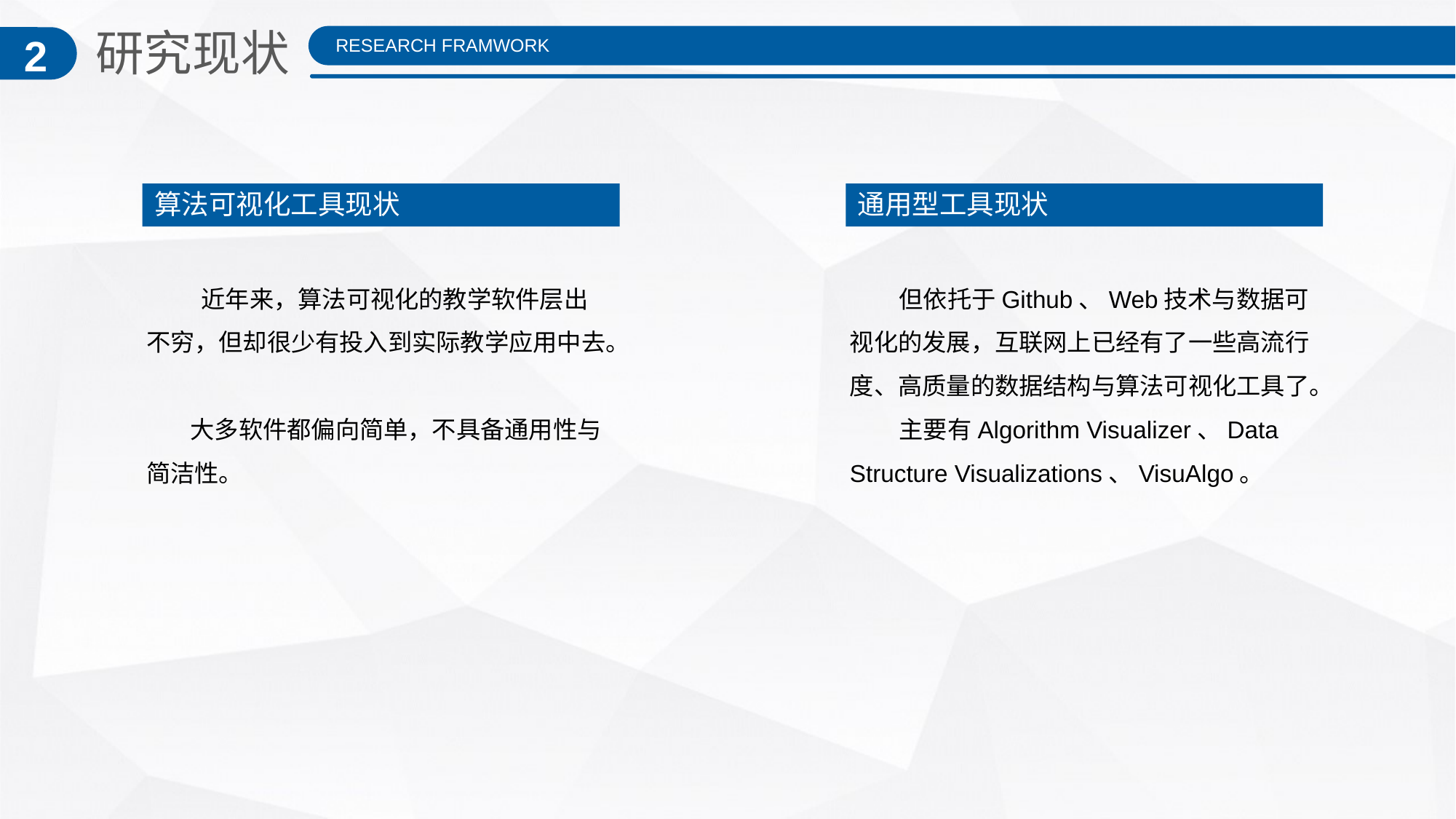

研究现状
2

RESEARCH FRAMWORK

算法可视化工具现状

通用型工具现状

         近年来，算法可视化的教学软件层出不穷，但却很少有投入到实际教学应用中去。

       大多软件都偏向简单，不具备通用性与简洁性。
        但依托于Github、Web技术与数据可视化的发展，互联网上已经有了一些高流行度、高质量的数据结构与算法可视化工具了。
        主要有Algorithm Visualizer、Data Structure Visualizations、VisuAlgo。